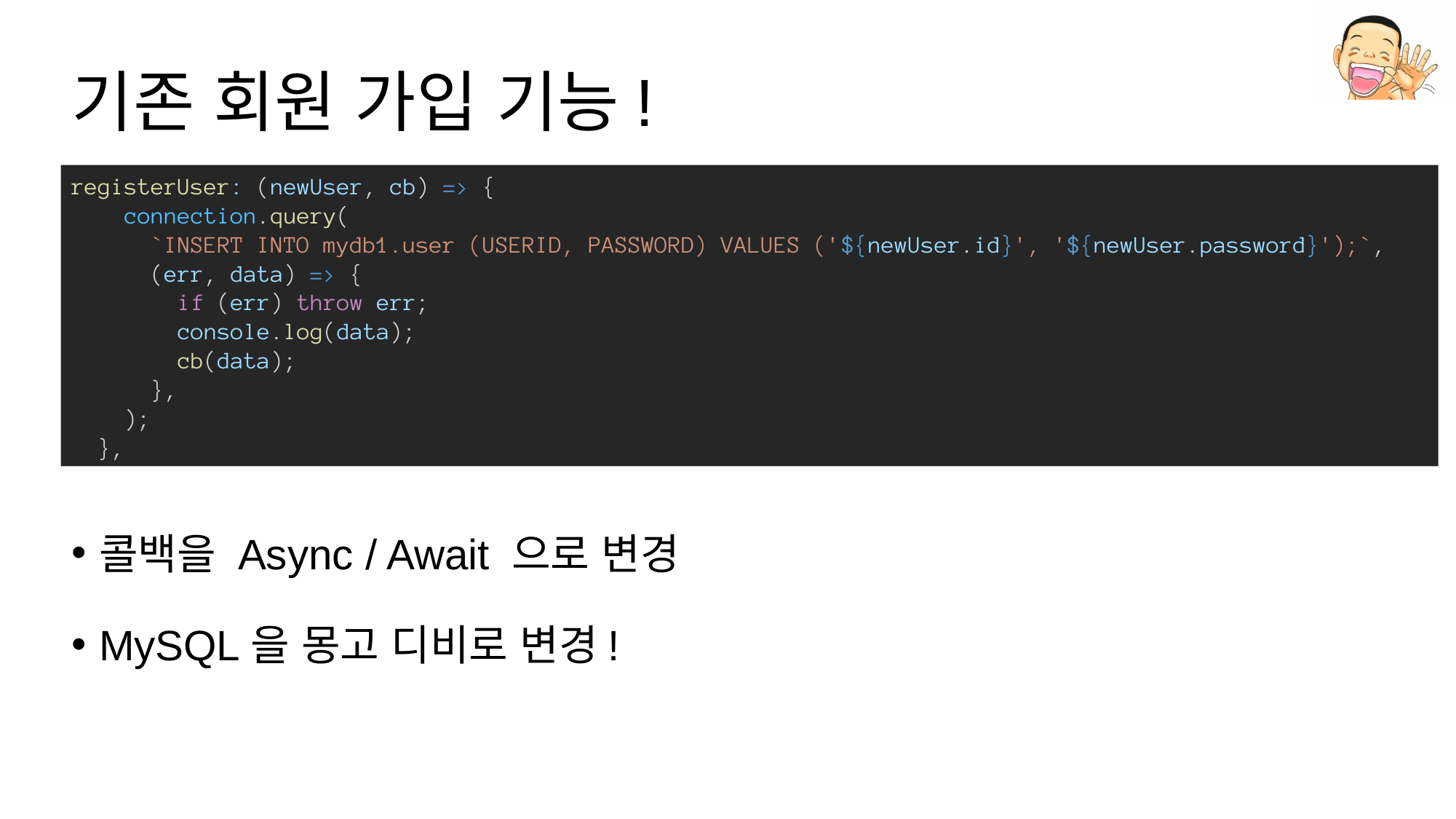

# 기존 회원 가입 기능!
registerUser: (newUser, cb) => {
    connection.query(
      `INSERT INTO mydb1.user (USERID, PASSWORD) VALUES ('${newUser.id}', '${newUser.password}');`,
      (err, data) => {
        if (err) throw err;
        console.log(data);
        cb(data);
      },
    );
  },
콜백을 Async / Await 으로 변경
MySQL을 몽고 디비로 변경!